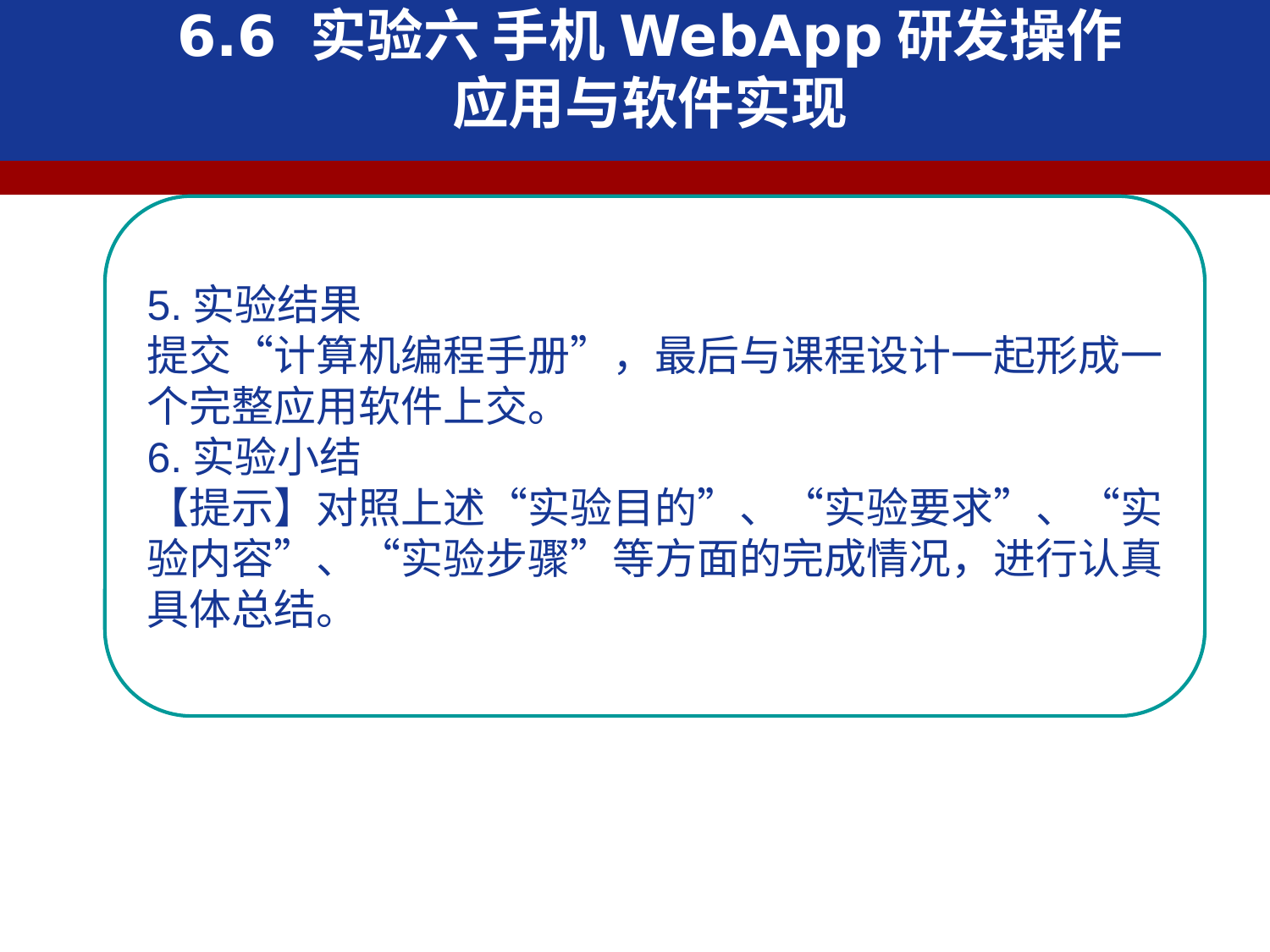

6.6 实验六 手机WebApp研发操作
应用与软件实现

5.实验结果
提交“计算机编程手册”，最后与课程设计一起形成一个完整应用软件上交。
6.实验小结
【提示】对照上述“实验目的”、“实验要求”、“实验内容”、“实验步骤”等方面的完成情况，进行认真具体总结。